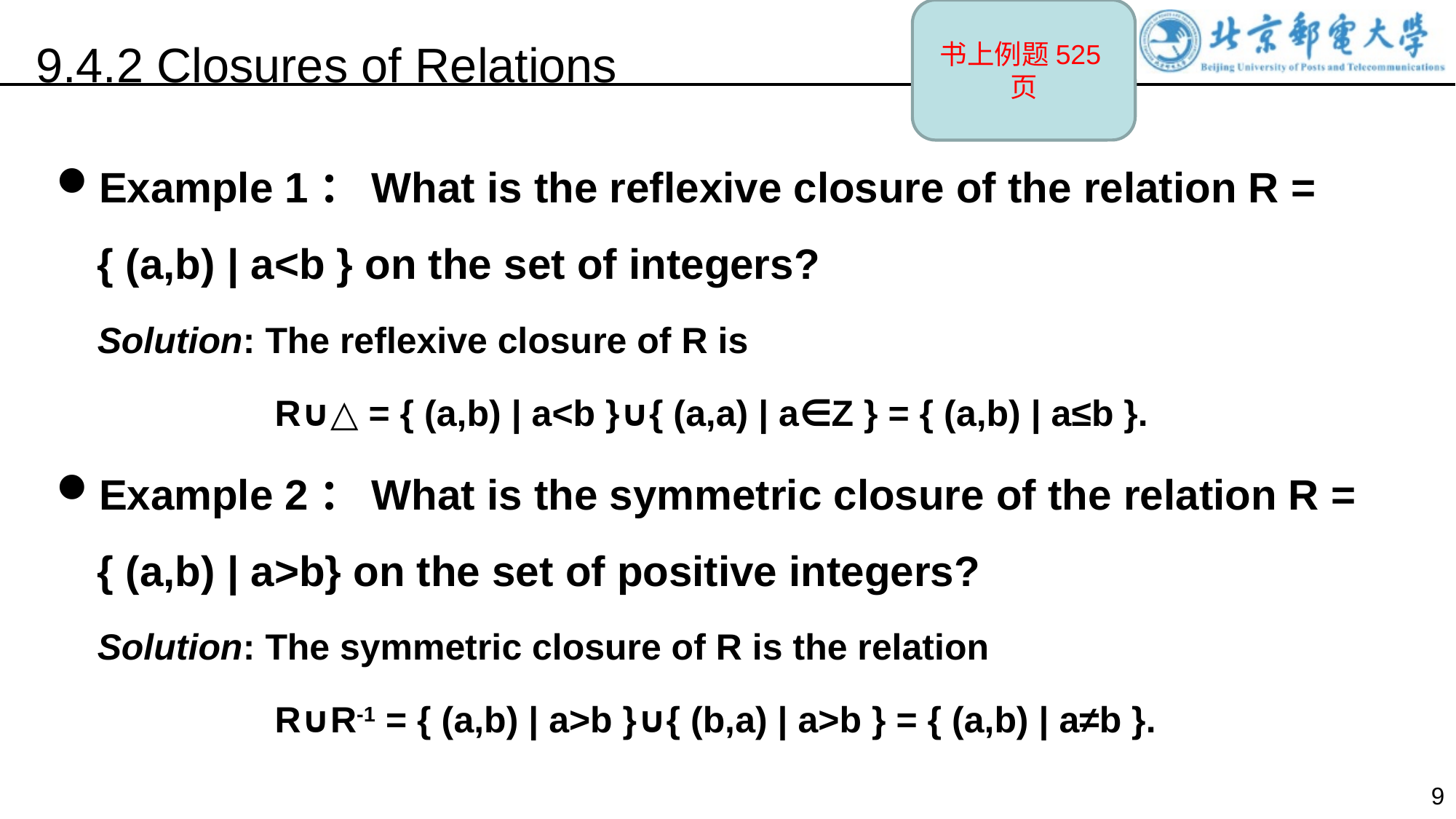

9.4.2 Closures of Relations
书上例题525页
Example 1：What is the reflexive closure of the relation R = { (a,b) | a<b } on the set of integers?
    Solution: The reflexive closure of R is
		R∪△ = { (a,b) | a<b }∪{ (a,a) | a∈Z } = { (a,b) | a≤b }.
Example 2：What is the symmetric closure of the relation R = { (a,b) | a>b} on the set of positive integers?
    Solution: The symmetric closure of R is the relation
		R∪R-1 = { (a,b) | a>b }∪{ (b,a) | a>b } = { (a,b) | a≠b }.